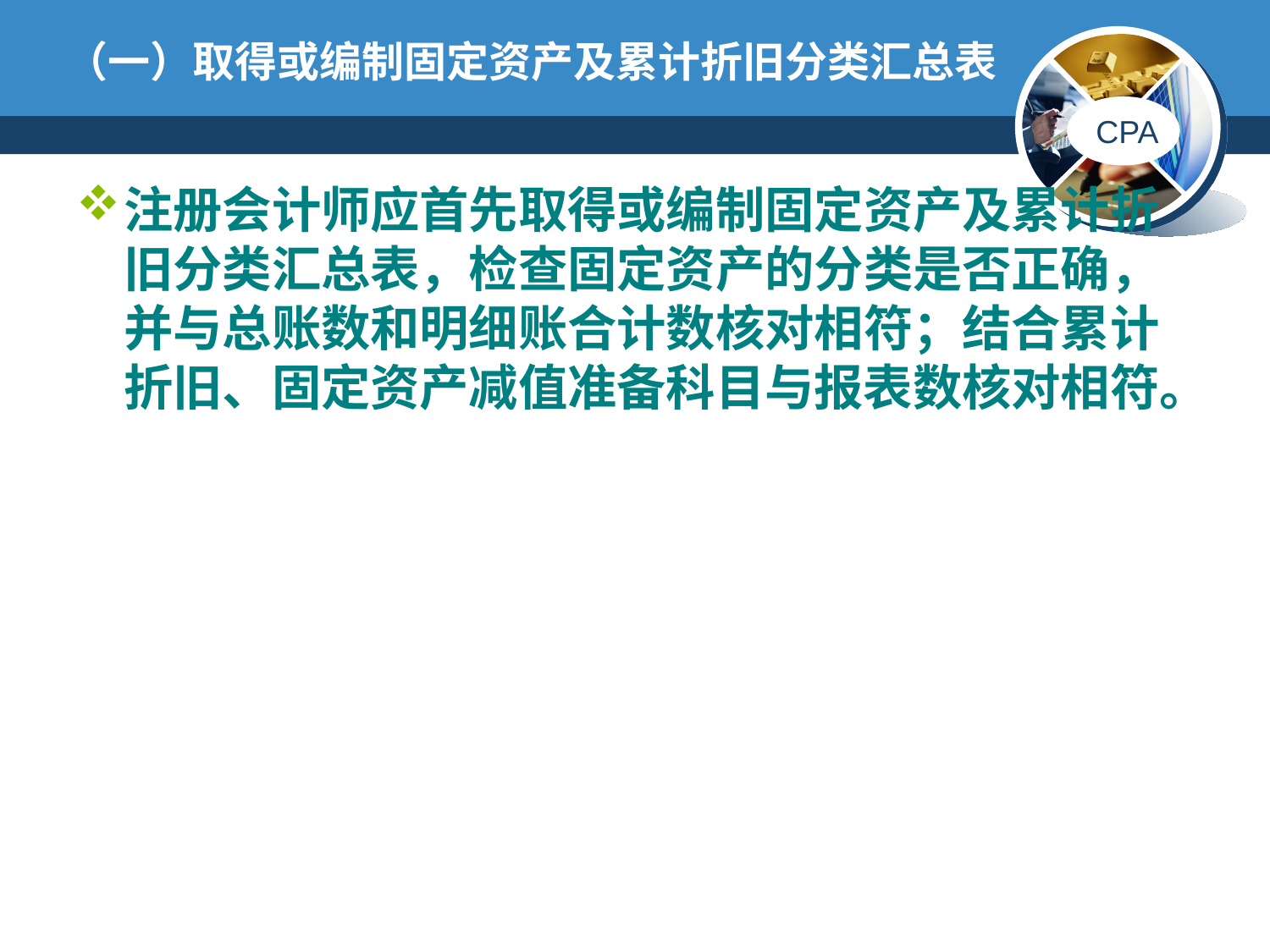

# （一）取得或编制固定资产及累计折旧分类汇总表
注册会计师应首先取得或编制固定资产及累计折旧分类汇总表，检查固定资产的分类是否正确，并与总账数和明细账合计数核对相符；结合累计折旧、固定资产减值准备科目与报表数核对相符。